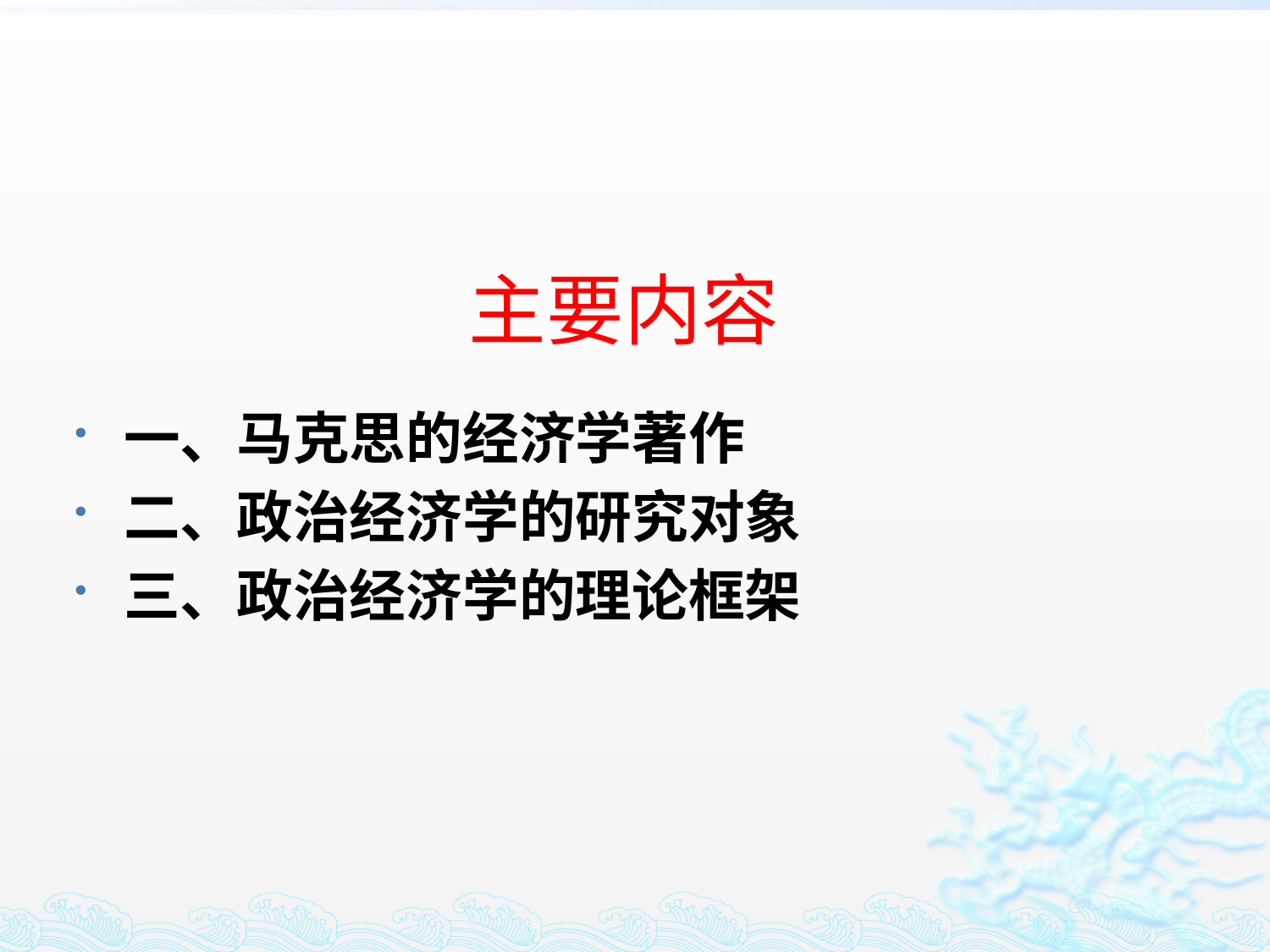

# 主要内容
一、马克思的经济学著作
二、政治经济学的研究对象
三、政治经济学的理论框架